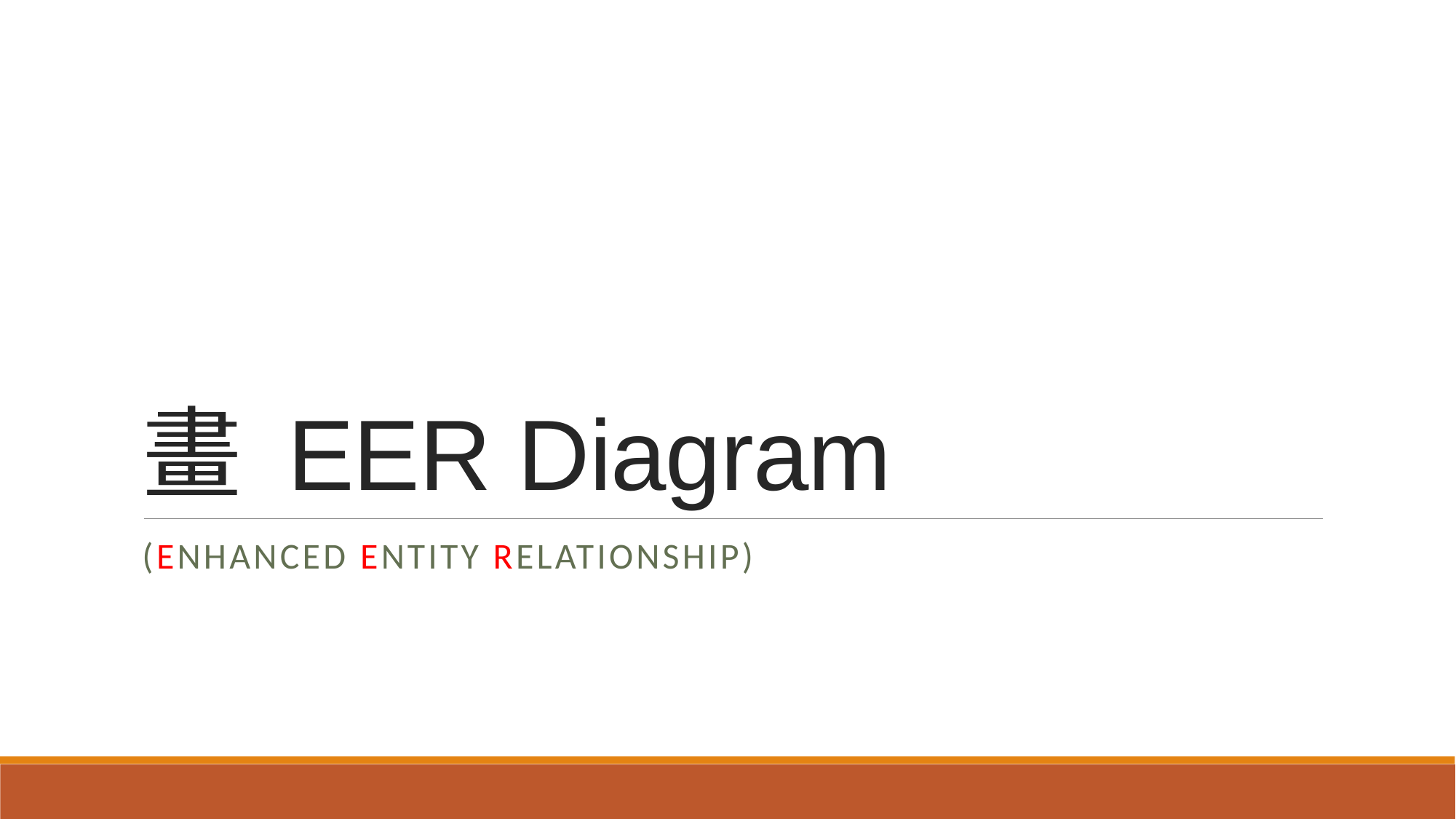

# 畫 EER Diagram
(Enhanced Entity relationship)